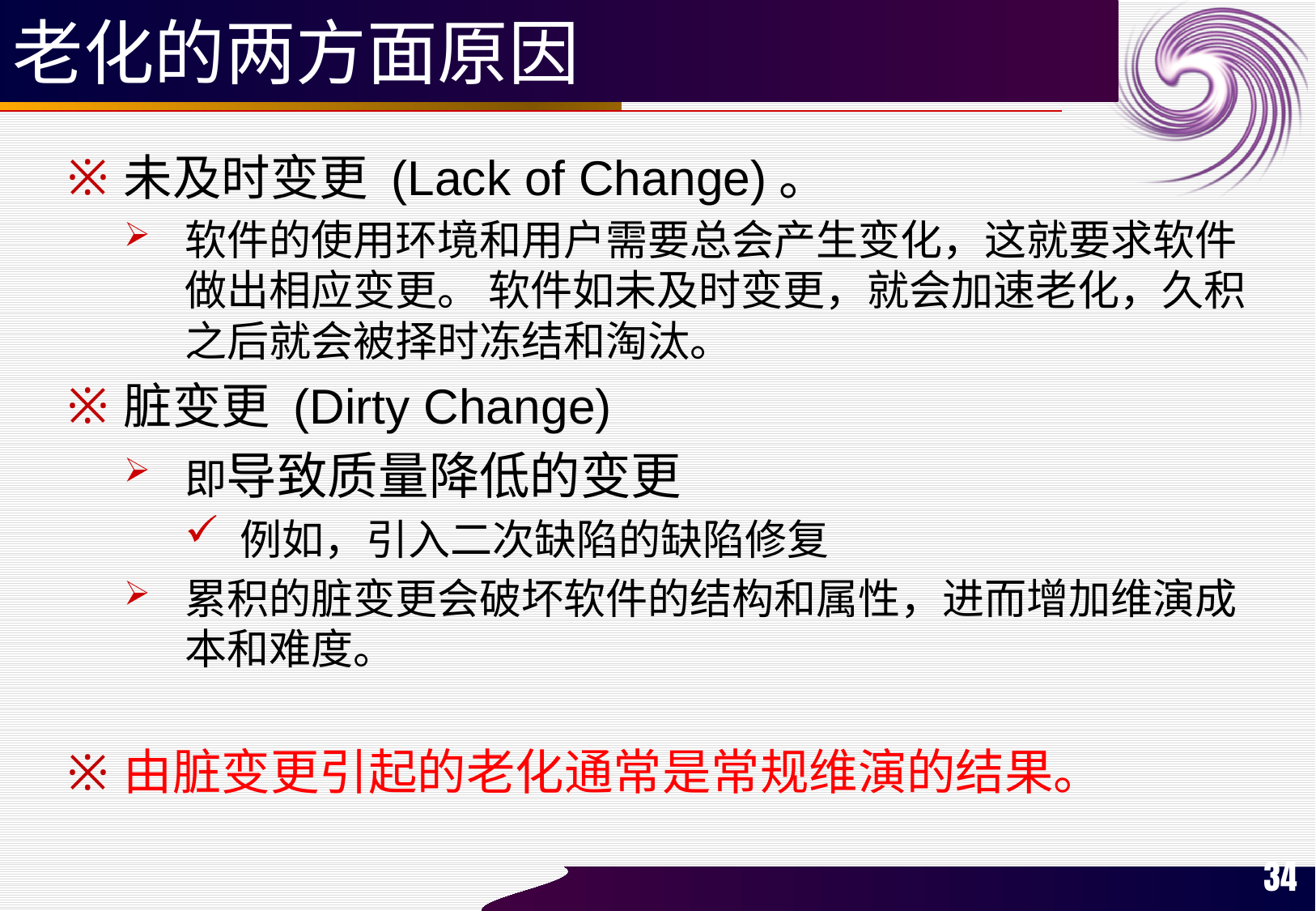

# 老化的两方面原因
未及时变更 (Lack of Change)。
软件的使用环境和用户需要总会产生变化，这就要求软件做出相应变更。 软件如未及时变更，就会加速老化，久积之后就会被择时冻结和淘汰。
脏变更 (Dirty Change)
即导致质量降低的变更
例如，引入二次缺陷的缺陷修复
累积的脏变更会破坏软件的结构和属性，进而增加维演成本和难度。

由脏变更引起的老化通常是常规维演的结果。
34